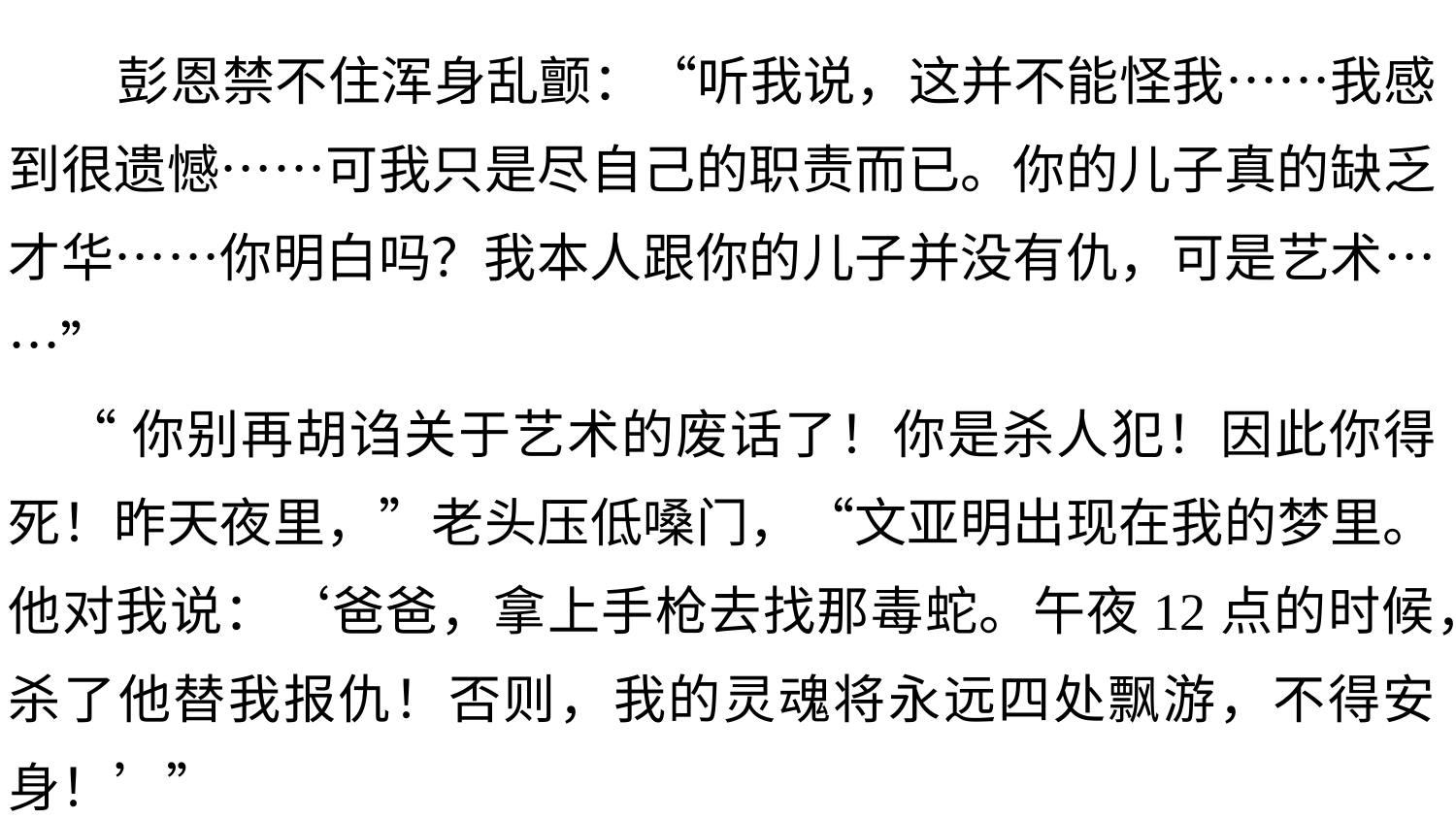

彭恩禁不住浑身乱颤：“听我说，这并不能怪我……我感到很遗憾……可我只是尽自己的职责而已。你的儿子真的缺乏才华……你明白吗？我本人跟你的儿子并没有仇，可是艺术……”
    “你别再胡诌关于艺术的废话了！你是杀人犯！因此你得死！昨天夜里，”老头压低嗓门，“文亚明出现在我的梦里。他对我说：‘爸爸，拿上手枪去找那毒蛇。午夜12点的时候，杀了他替我报仇！否则，我的灵魂将永远四处飘游，不得安身！’”